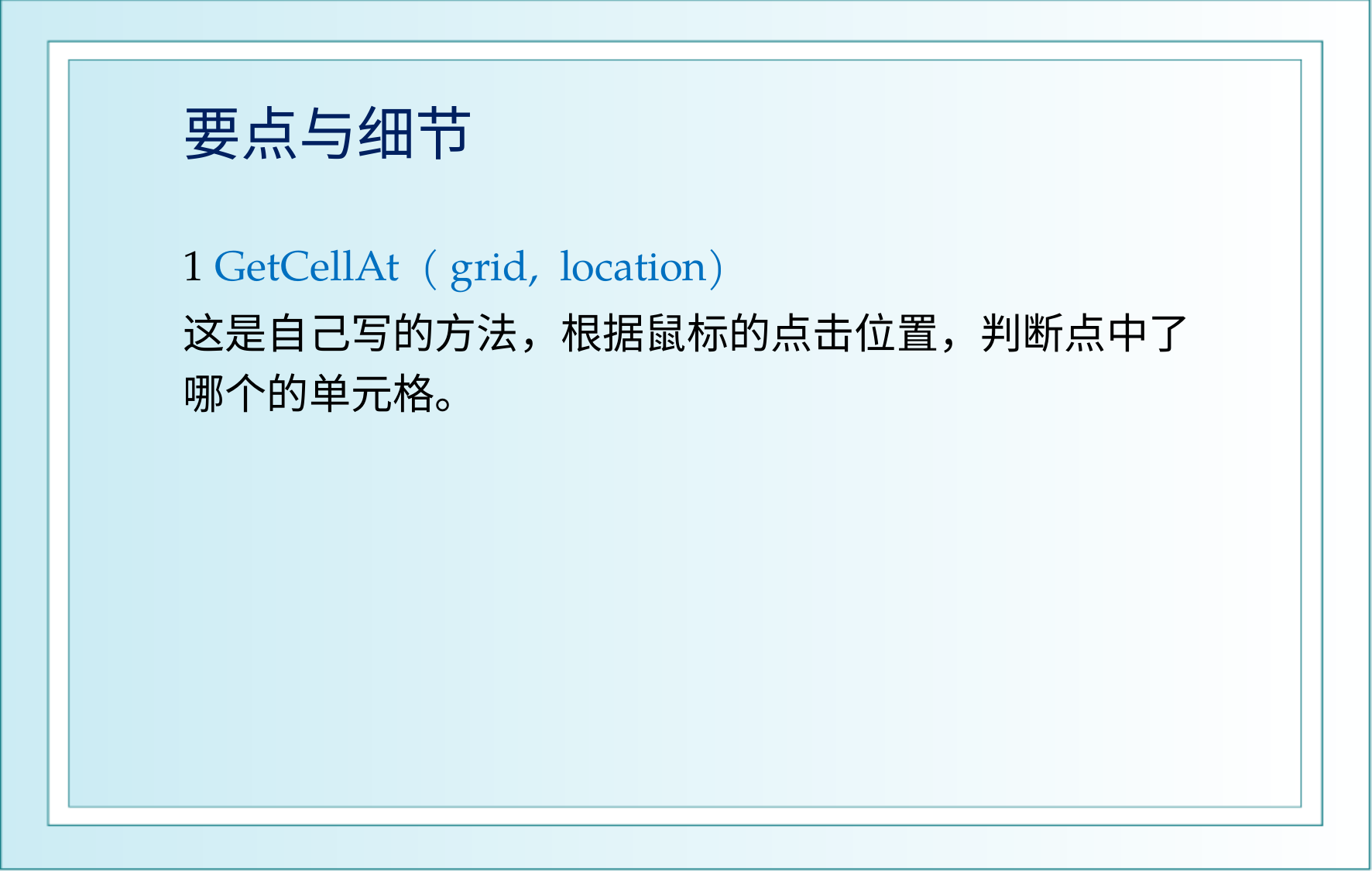

# 要点与细节
1 GetCellAt  ( grid,  location)
这是自己写的方法，根据鼠标的点击位置，判断点中了哪个的单元格。